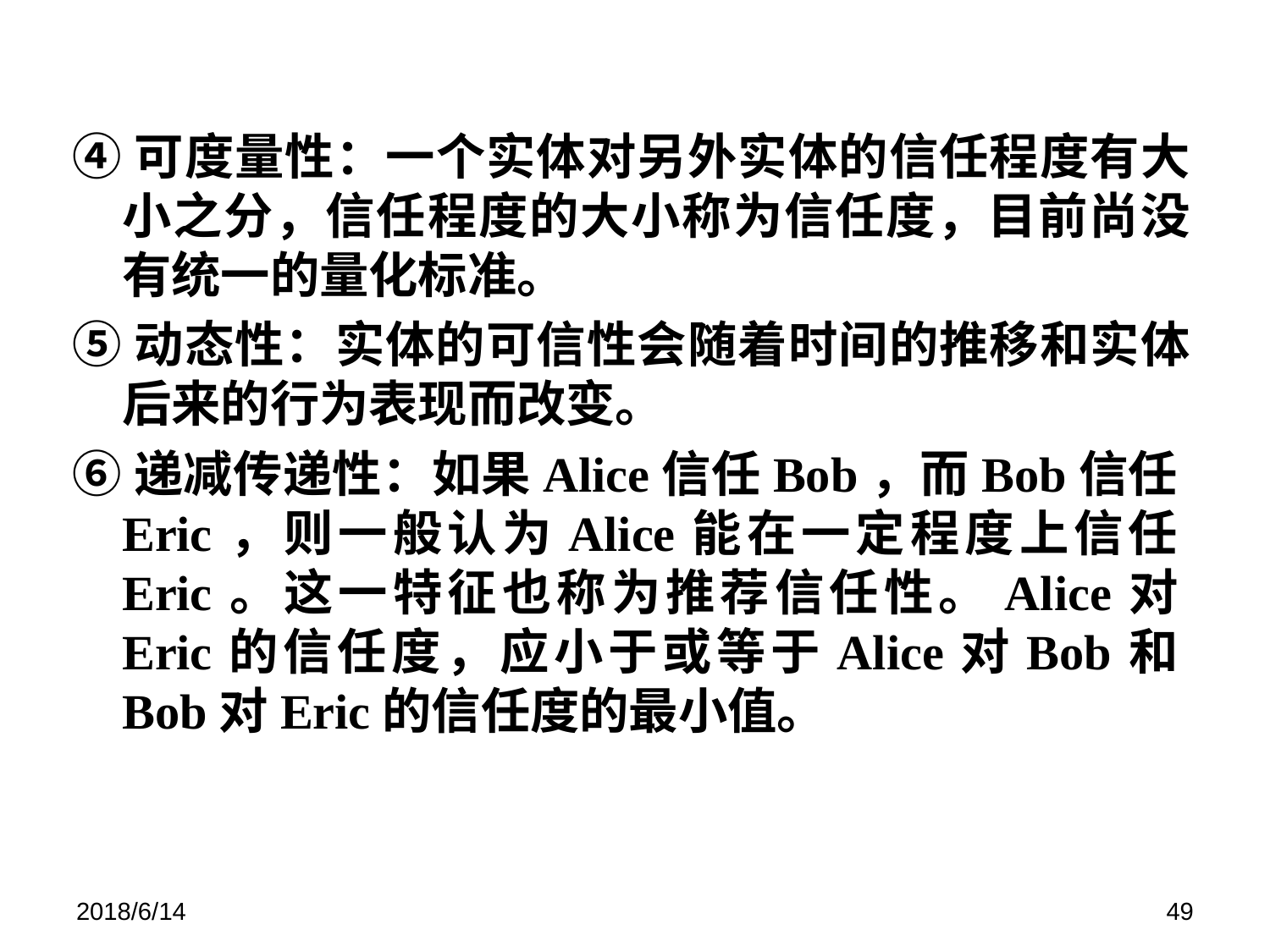

#
④可度量性：一个实体对另外实体的信任程度有大小之分，信任程度的大小称为信任度，目前尚没有统一的量化标准。
⑤动态性：实体的可信性会随着时间的推移和实体后来的行为表现而改变。
⑥递减传递性：如果Alice信任Bob，而Bob信任Eric，则一般认为Alice能在一定程度上信任Eric。这一特征也称为推荐信任性。Alice对Eric的信任度，应小于或等于Alice对Bob和Bob对Eric的信任度的最小值。

2018/6/14
49